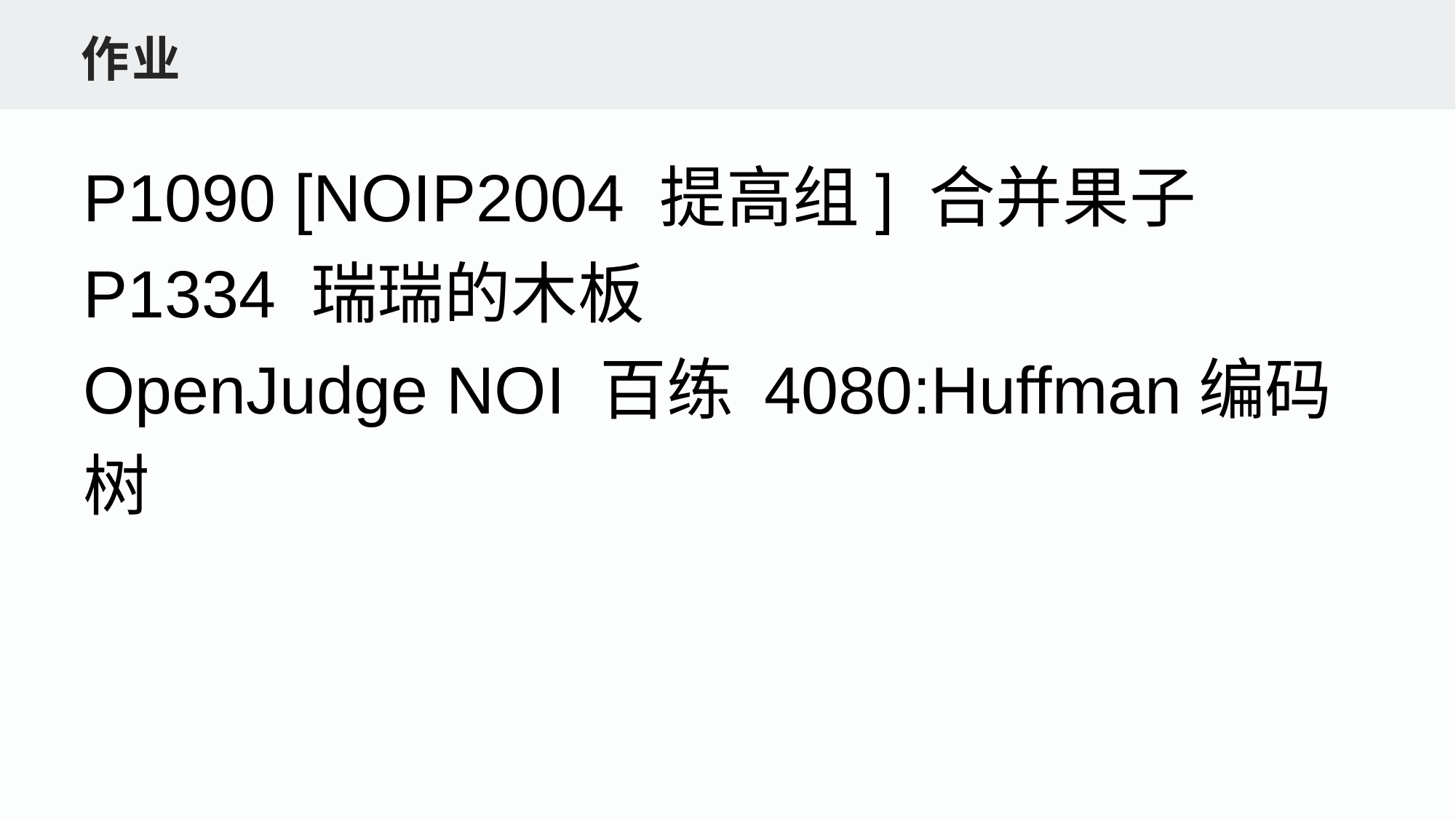

作业
P1090 [NOIP2004 提高组] 合并果子
P1334 瑞瑞的木板
OpenJudge NOI 百练 4080:Huffman编码树
31